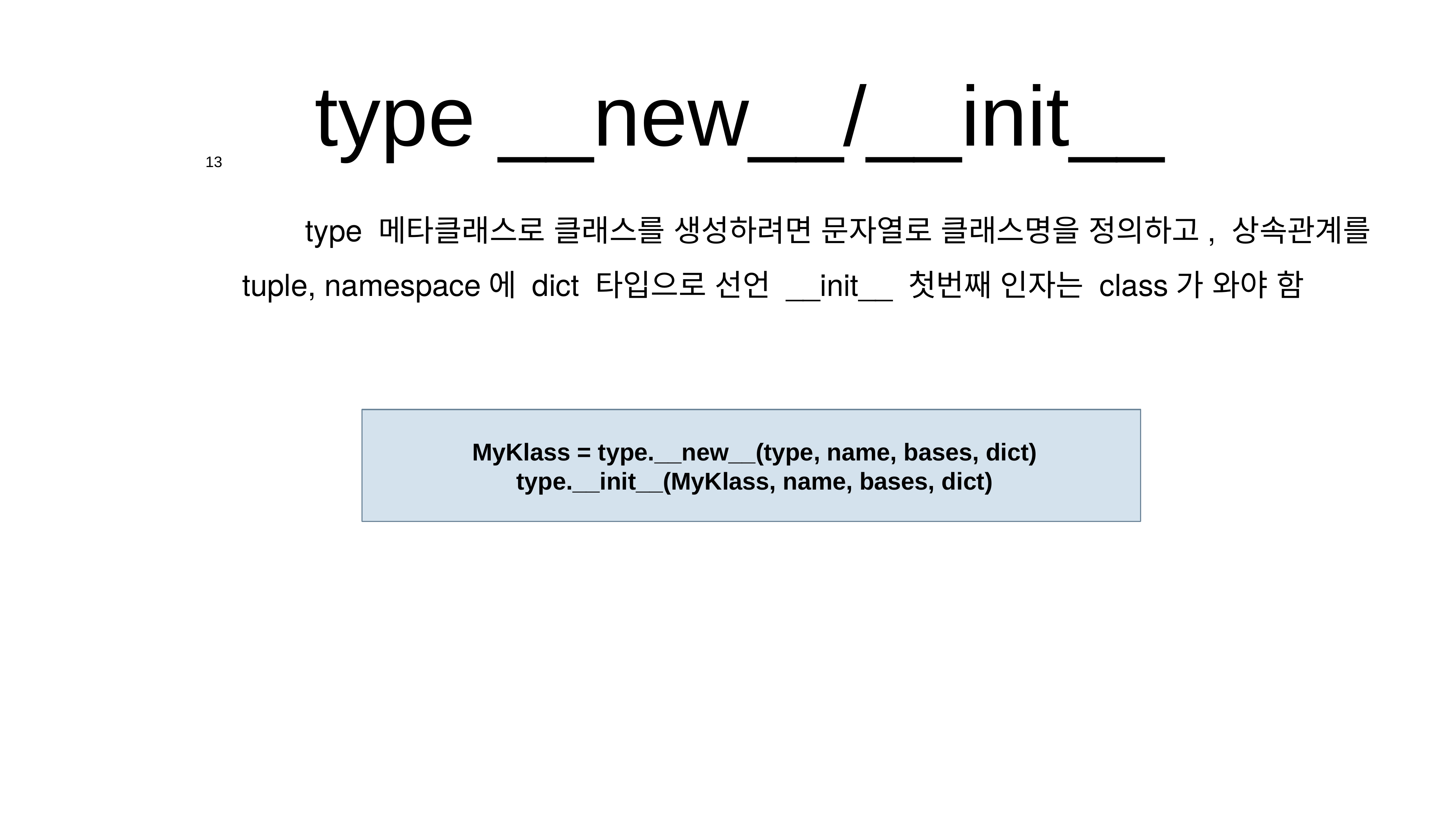

# type __new__/__init__
13
 type 메타클래스로 클래스를 생성하려면 문자열로 클래스명을 정의하고, 상속관계를 tuple, namespace에 dict 타입으로 선언 __init__ 첫번째 인자는 class가 와야 함

 MyKlass = type.__new__(type, name, bases, dict)
 type.__init__(MyKlass, name, bases, dict)